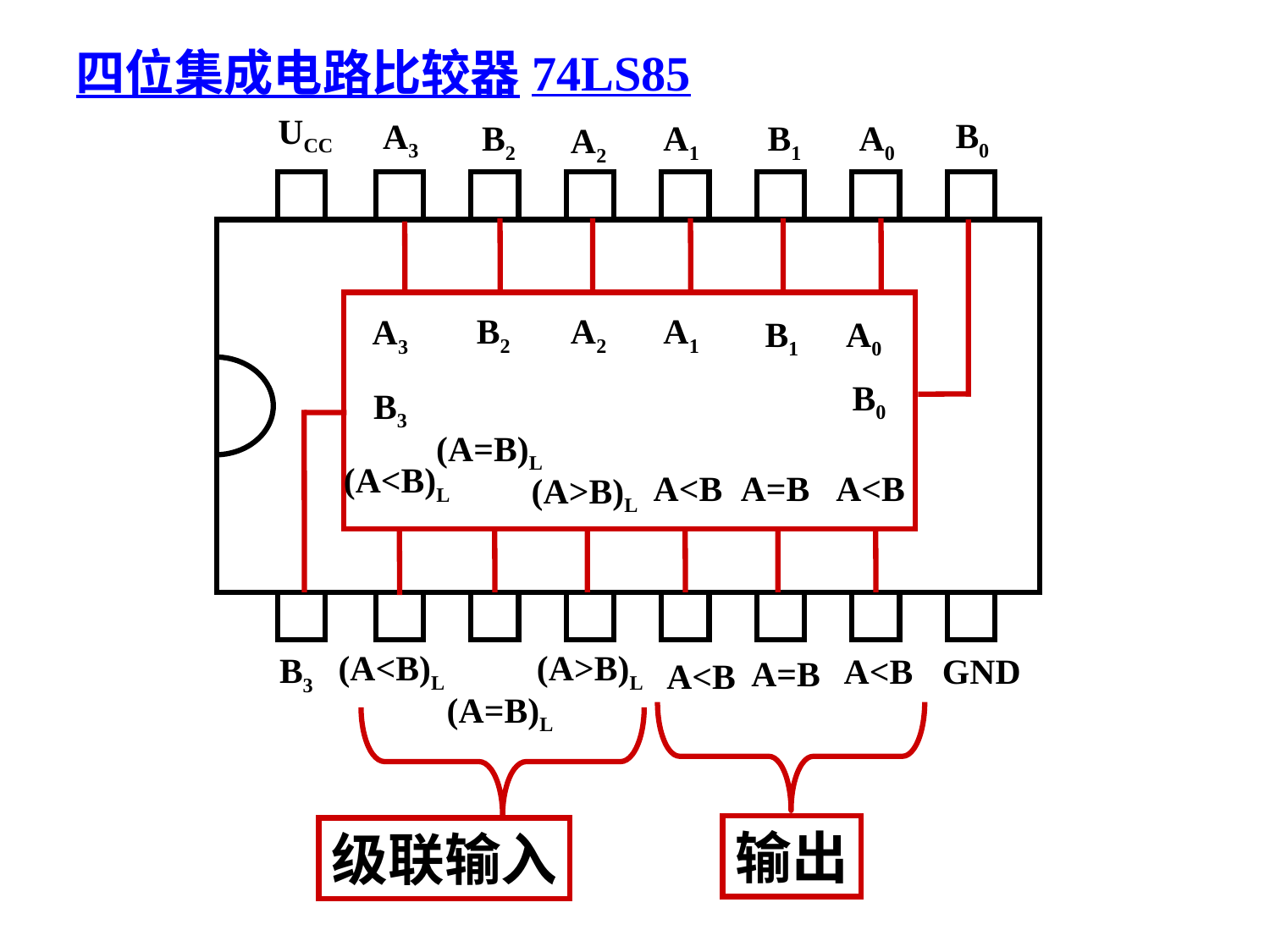

四位集成电路比较器74LS85
UCC
B0
A3
B2
A1
B1
A0
A2

B2
A2
A1
A3
B1
A0
B0
B3
(A<B)L
(A>B)L
A<B
GND
B3
A=B
A<B
(A=B)L
(A=B)L
(A<B)L
A<B
A=B
A<B
(A>B)L

输出

级联输入